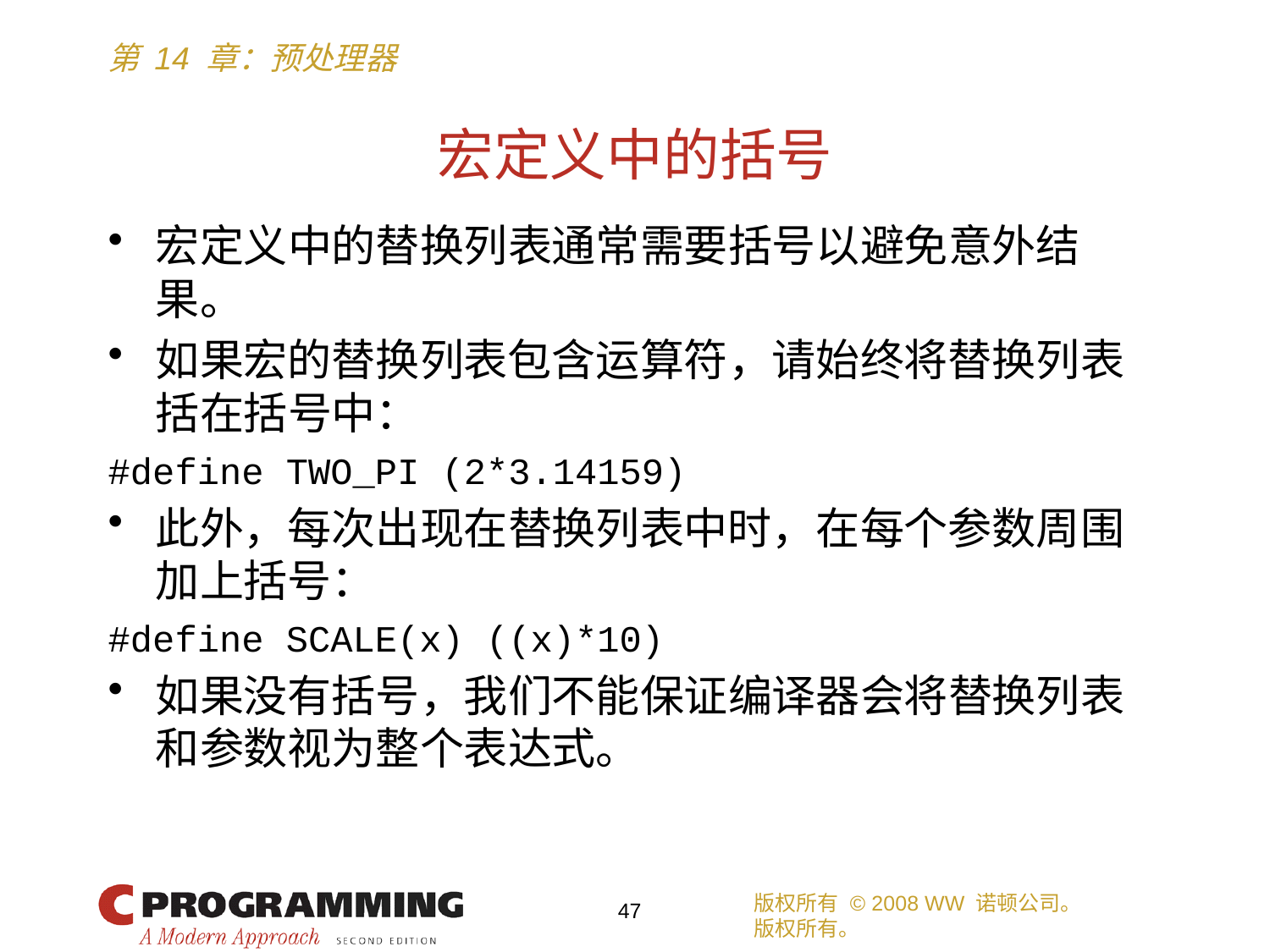

# 宏定义中的括号
宏定义中的替换列表通常需要括号以避免意外结果。
如果宏的替换列表包含运算符，请始终将替换列表括在括号中：
#define TWO_PI (2*3.14159)
此外，每次出现在替换列表中时，在每个参数周围加上括号：
#define SCALE(x) ((x)*10)
如果没有括号，我们不能保证编译器会将替换列表和参数视为整个表达式。
版权所有 © 2008 WW 诺顿公司。
版权所有。
47